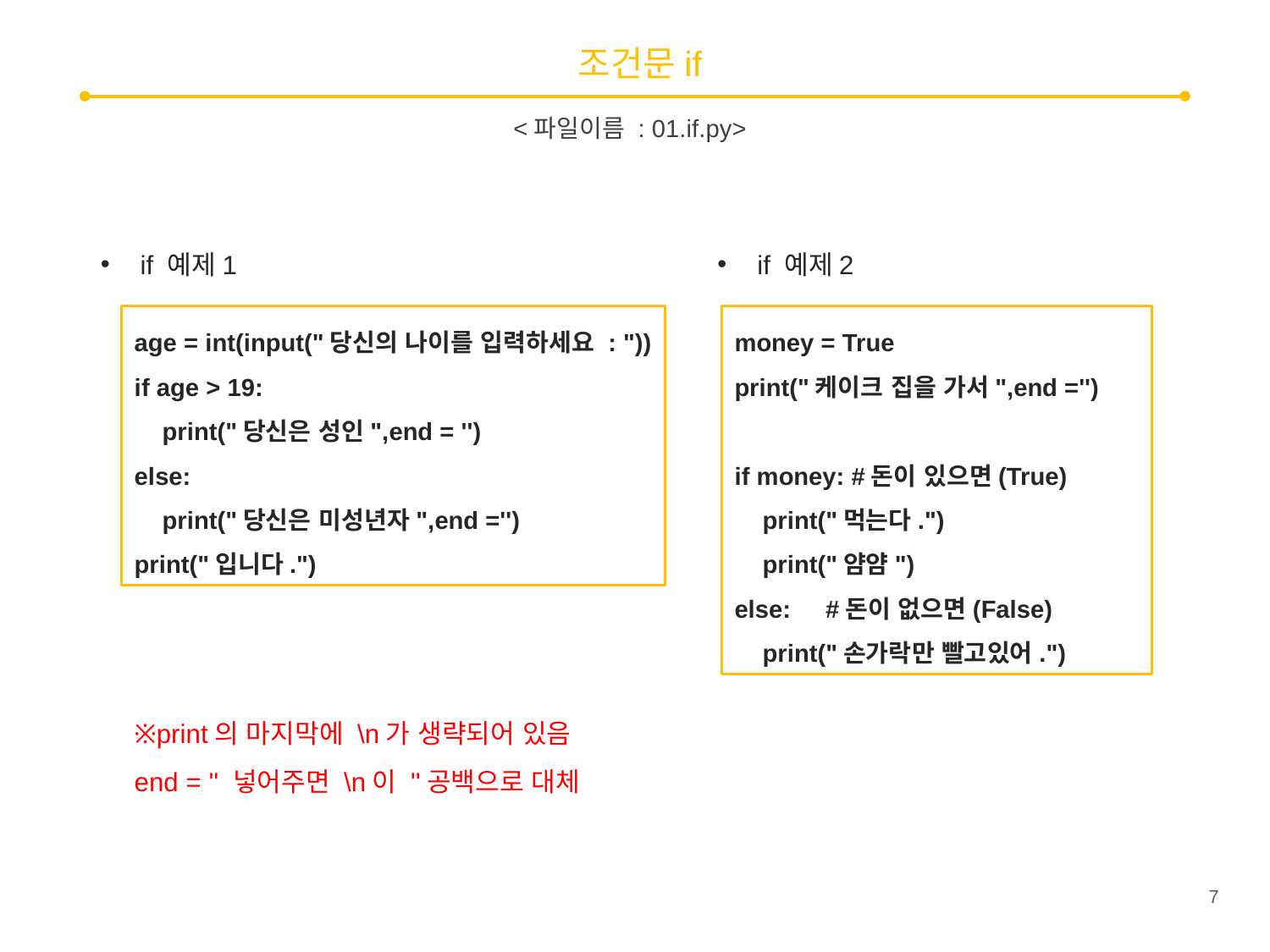

# 조건문if
<파일이름 : 01.if.py>
if 예제1
if 예제2
age = int(input("당신의 나이를 입력하세요 : "))
if age > 19:
    print("당신은 성인",end = '')
else:
    print("당신은 미성년자",end ='')
print("입니다.")
money = True
print("케이크 집을 가서",end ='')

if money: #돈이 있으면(True)
    print("먹는다.")
    print("얌얌")
else:     #돈이 없으면(False)
    print("손가락만 빨고있어.")
※print의 마지막에 \n가 생략되어 있음
end = '' 넣어주면 \n이 ''공백으로 대체